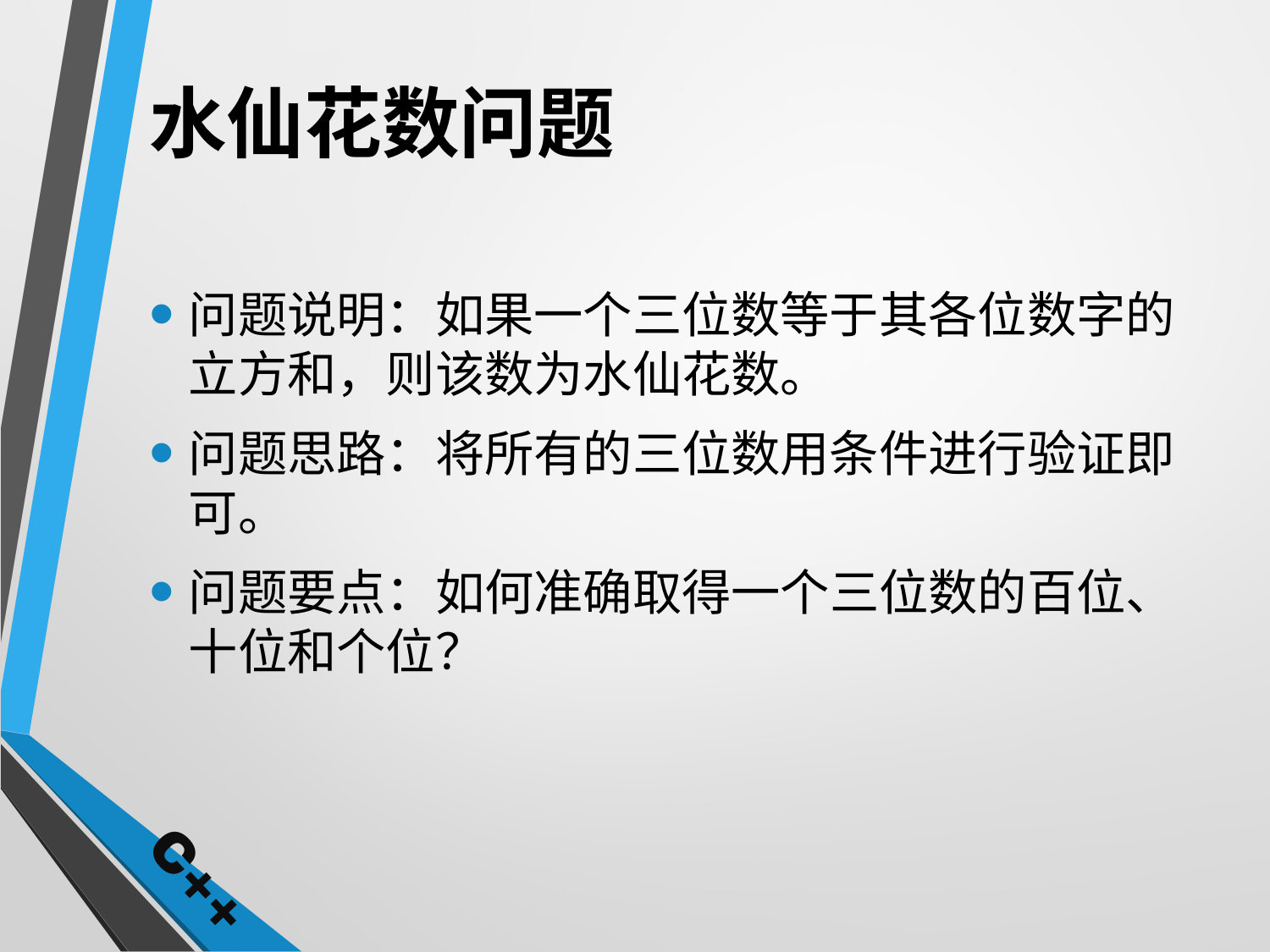

# 水仙花数问题
问题说明：如果一个三位数等于其各位数字的立方和，则该数为水仙花数。
问题思路：将所有的三位数用条件进行验证即可。
问题要点：如何准确取得一个三位数的百位、十位和个位？